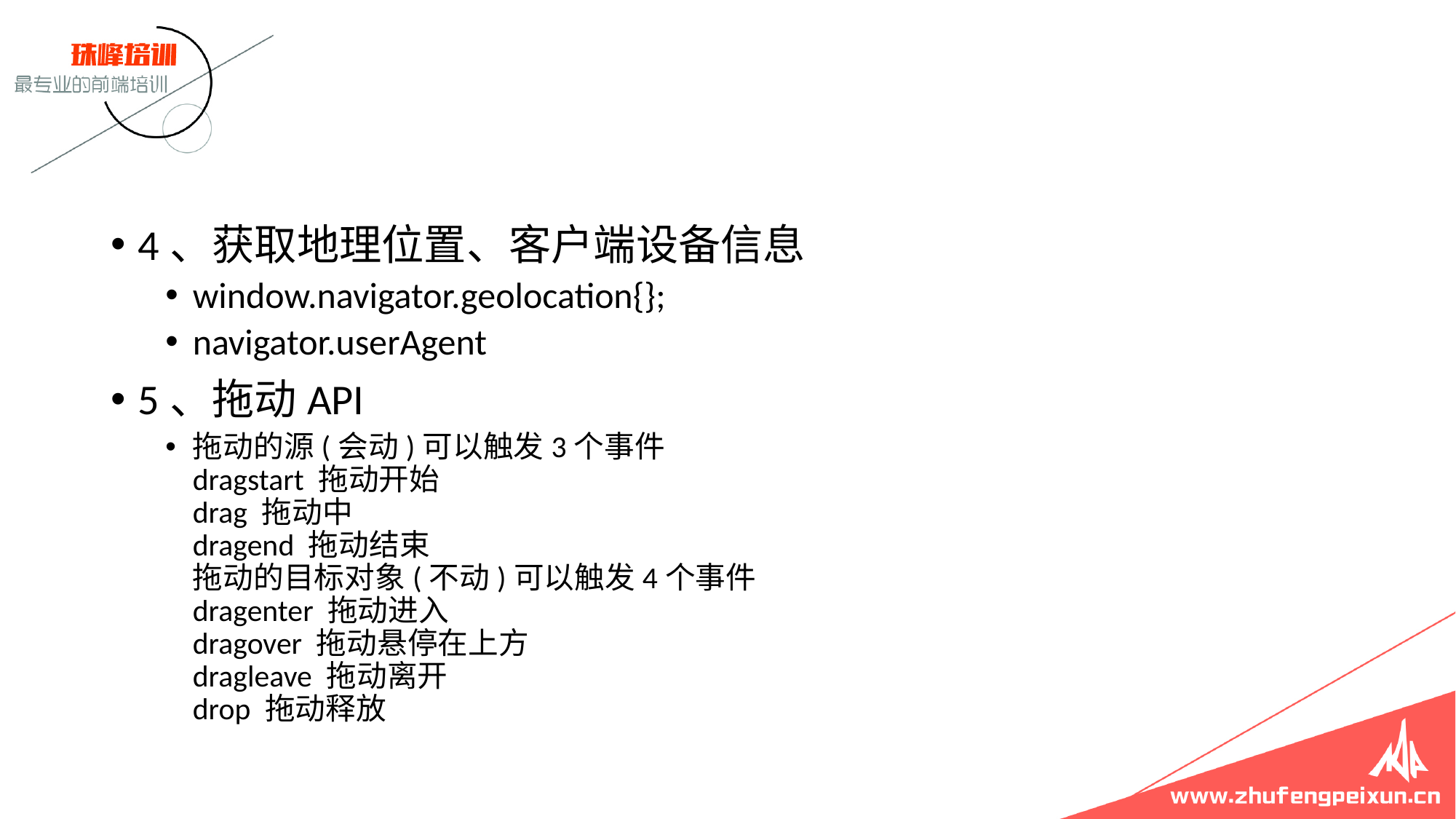

4、获取地理位置、客户端设备信息
window.navigator.geolocation{};
navigator.userAgent
5、拖动API
拖动的源(会动)可以触发3个事件
dragstart 拖动开始
drag 拖动中
dragend 拖动结束
拖动的目标对象(不动)可以触发4个事件
dragenter 拖动进入
dragover 拖动悬停在上方
dragleave 拖动离开
drop 拖动释放